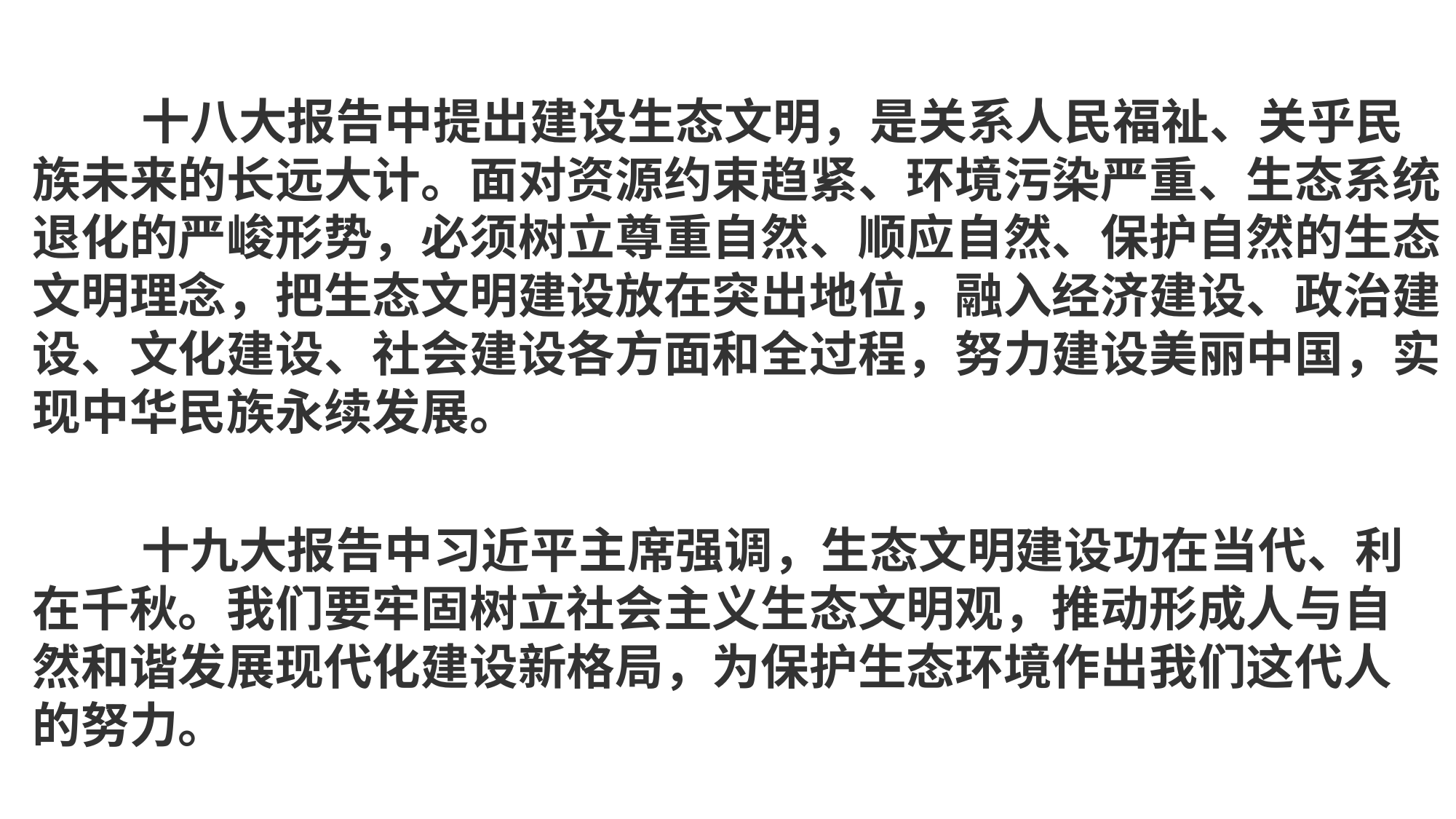

十八大报告中提出建设生态文明，是关系人民福祉、关乎民族未来的长远大计。面对资源约束趋紧、环境污染严重、生态系统退化的严峻形势，必须树立尊重自然、顺应自然、保护自然的生态文明理念，把生态文明建设放在突出地位，融入经济建设、政治建设、文化建设、社会建设各方面和全过程，努力建设美丽中国，实现中华民族永续发展。
	十九大报告中习近平主席强调，生态文明建设功在当代、利在千秋。我们要牢固树立社会主义生态文明观，推动形成人与自然和谐发展现代化建设新格局，为保护生态环境作出我们这代人的努力。